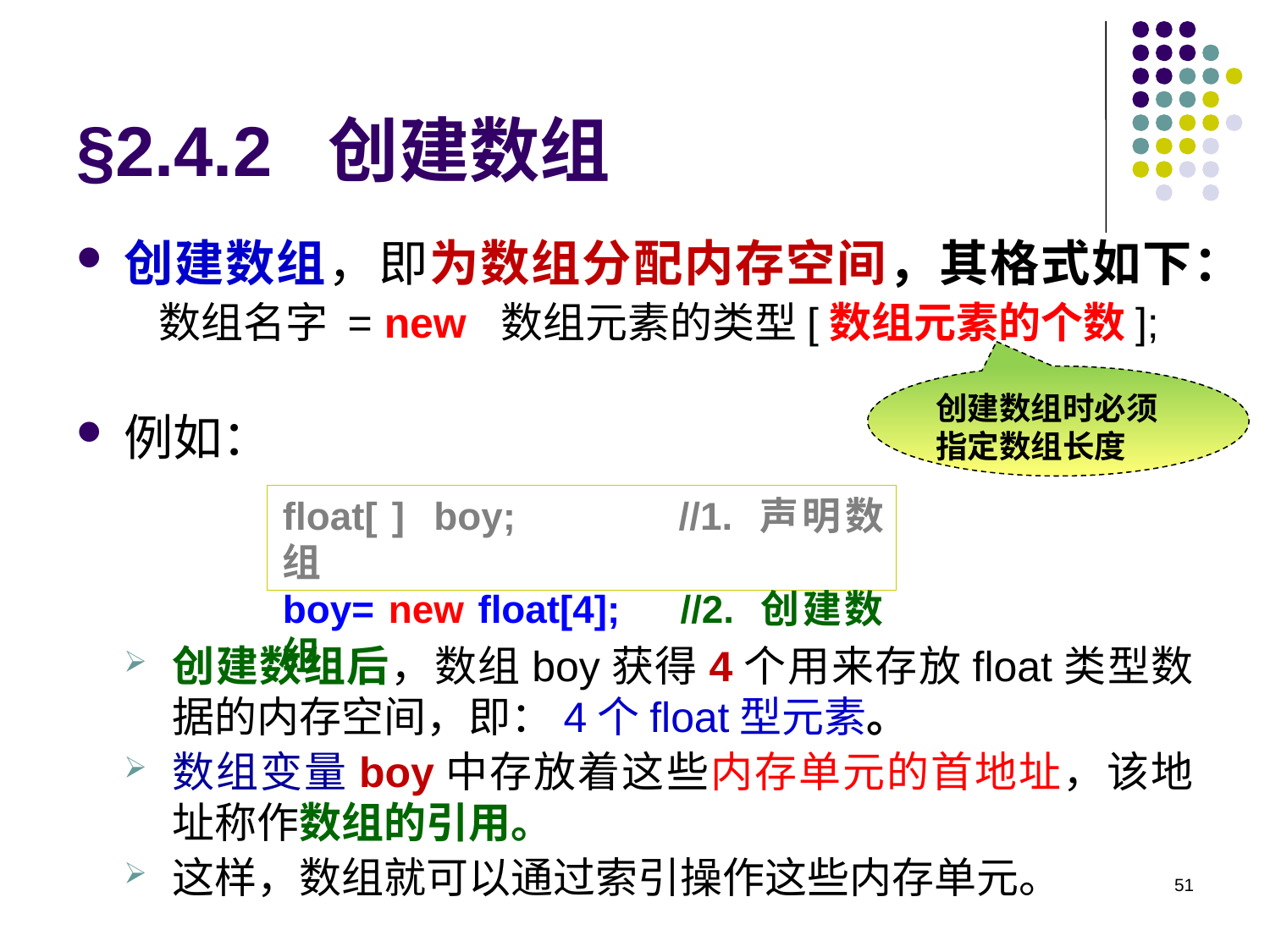

# §2.4.2  创建数组
创建数组，即为数组分配内存空间，其格式如下：
数组名字 = new  数组元素的类型[数组元素的个数];

例如：

创建数组后，数组boy获得4个用来存放float类型数据的内存空间，即：4个float型元素。
数组变量boy中存放着这些内存单元的首地址，该地址称作数组的引用。
这样，数组就可以通过索引操作这些内存单元。

创建数组时必须指定数组长度
float[ ]  boy;  		//1. 声明数组
boy= new float[4];   	//2. 创建数组
51